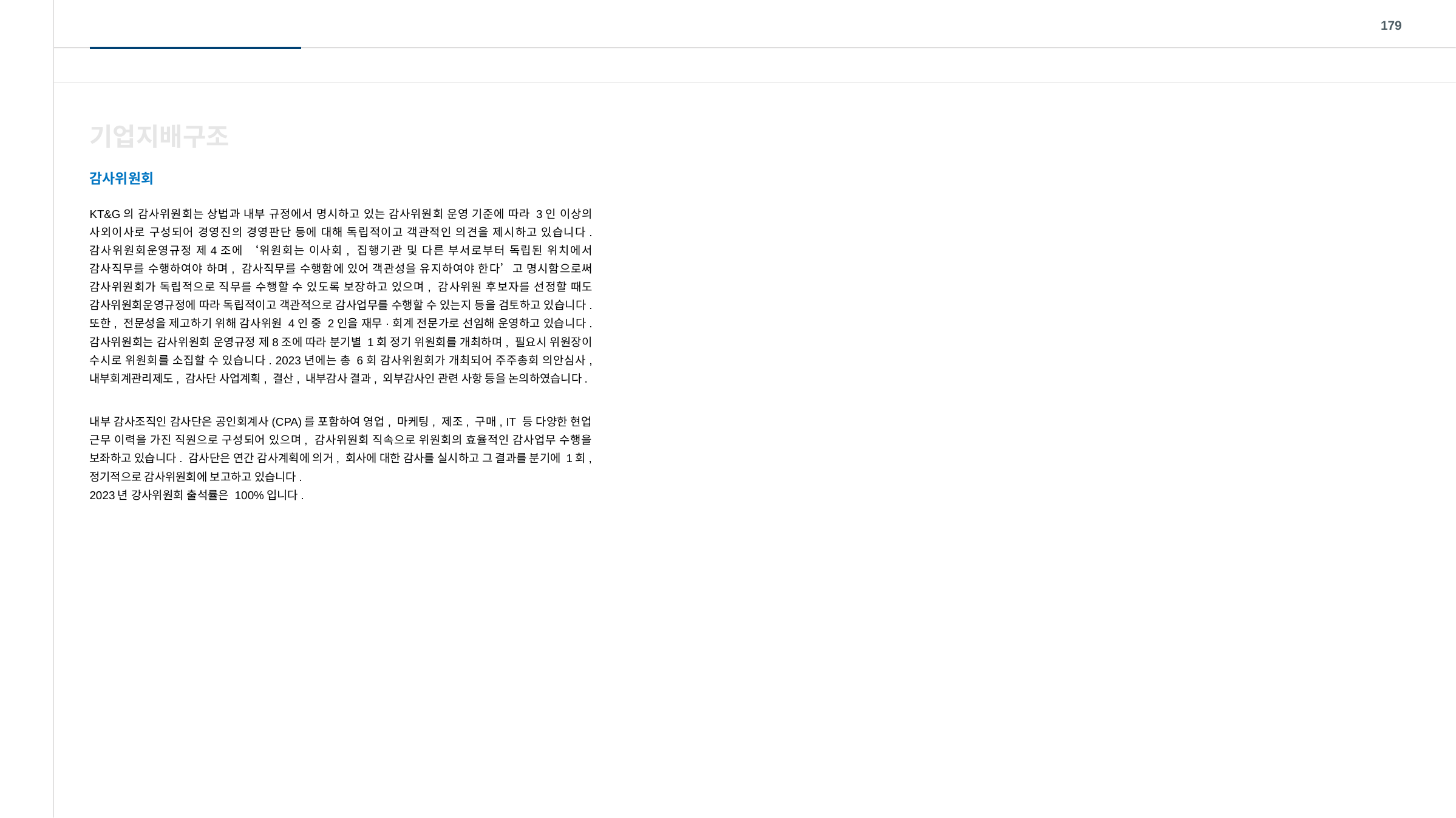

179
기업지배구조
감사위원회
KT&G의 감사위원회는 상법과 내부 규정에서 명시하고 있는 감사위원회 운영 기준에 따라 3인 이상의 사외이사로 구성되어 경영진의 경영판단 등에 대해 독립적이고 객관적인 의견을 제시하고 있습니다. 감사위원회운영규정 제4조에 ‘위원회는 이사회, 집행기관 및 다른 부서로부터 독립된 위치에서 감사직무를 수행하여야 하며, 감사직무를 수행함에 있어 객관성을 유지하여야 한다’고 명시함으로써 감사위원회가 독립적으로 직무를 수행할 수 있도록 보장하고 있으며, 감사위원 후보자를 선정할 때도 감사위원회운영규정에 따라 독립적이고 객관적으로 감사업무를 수행할 수 있는지 등을 검토하고 있습니다. 또한, 전문성을 제고하기 위해 감사위원 4인 중 2인을 재무·회계 전문가로 선임해 운영하고 있습니다. 감사위원회는 감사위원회 운영규정 제8조에 따라 분기별 1회 정기 위원회를 개최하며, 필요시 위원장이 수시로 위원회를 소집할 수 있습니다. 2023년에는 총 6회 감사위원회가 개최되어 주주총회 의안심사, 내부회계관리제도, 감사단 사업계획, 결산, 내부감사 결과, 외부감사인 관련 사항 등을 논의하였습니다.
내부 감사조직인 감사단은 공인회계사(CPA)를 포함하여 영업, 마케팅, 제조, 구매, IT 등 다양한 현업 근무 이력을 가진 직원으로 구성되어 있으며, 감사위원회 직속으로 위원회의 효율적인 감사업무 수행을 보좌하고 있습니다. 감사단은 연간 감사계획에 의거, 회사에 대한 감사를 실시하고 그 결과를 분기에 1회, 정기적으로 감사위원회에 보고하고 있습니다.
2023년 강사위원회 출석률은 100%입니다.